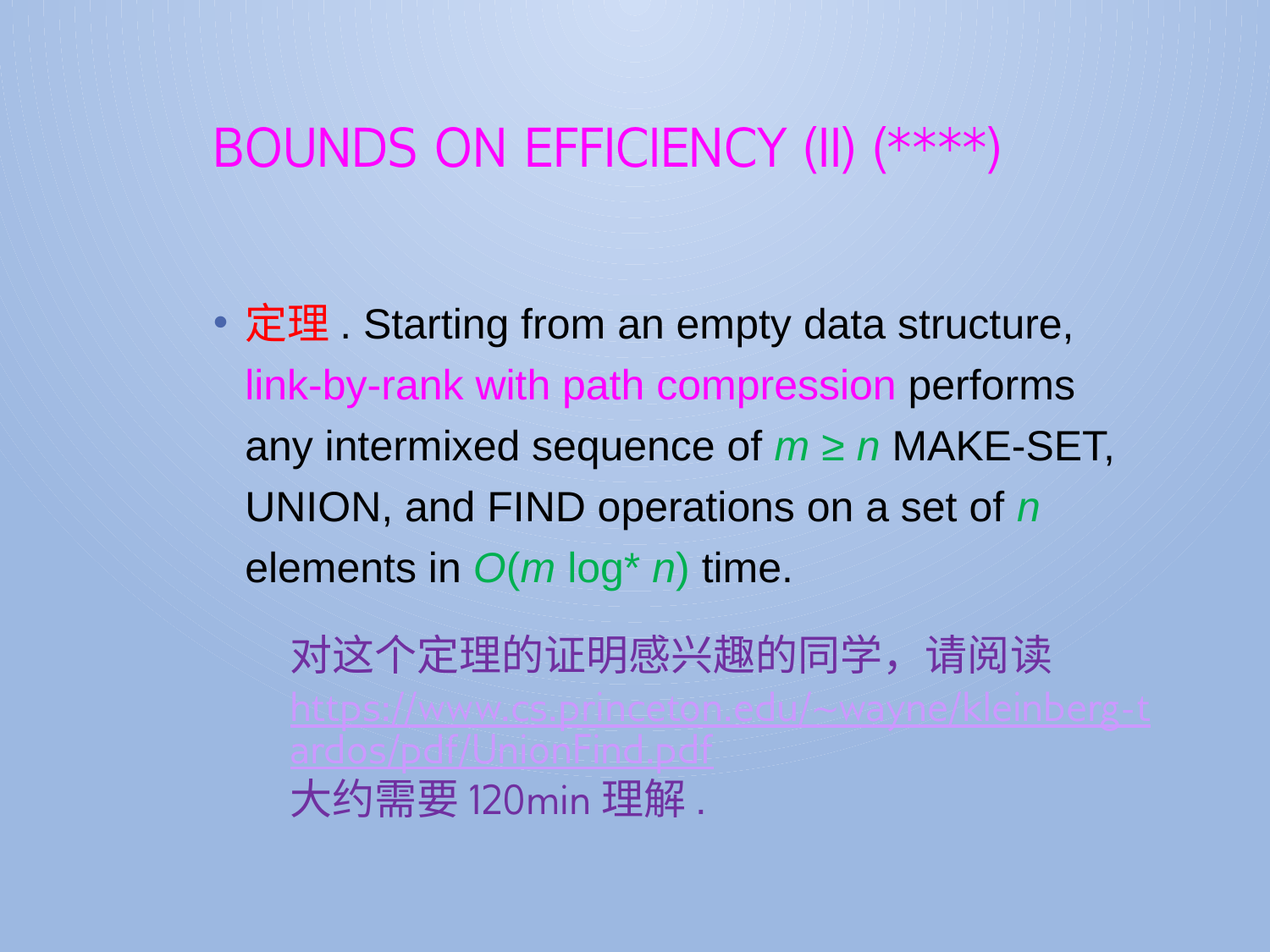

# Bounds on Efficiency (II) (****)
定理. Starting from an empty data structure, link-by-rank with path compression performs any intermixed sequence of m ≥ n MAKE-SET, UNION, and FIND operations on a set of n elements in O(m log* n) time.
对这个定理的证明感兴趣的同学，请阅读
https://www.cs.princeton.edu/~wayne/kleinberg-tardos/pdf/UnionFind.pdf
大约需要120min理解.